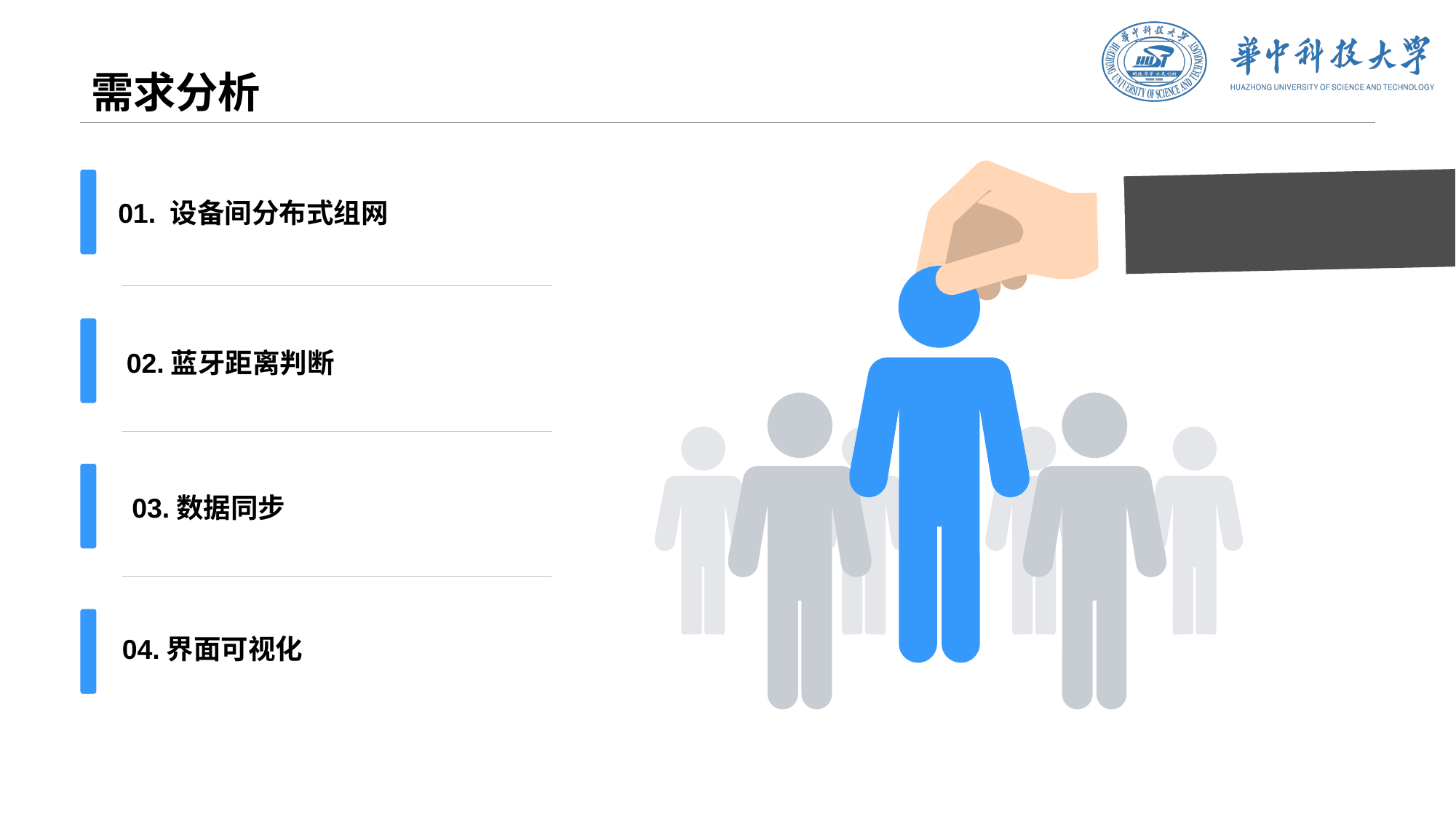

# 需求分析

01. 设备间分布式组网

02.蓝牙距离判断

03.数据同步

04.界面可视化